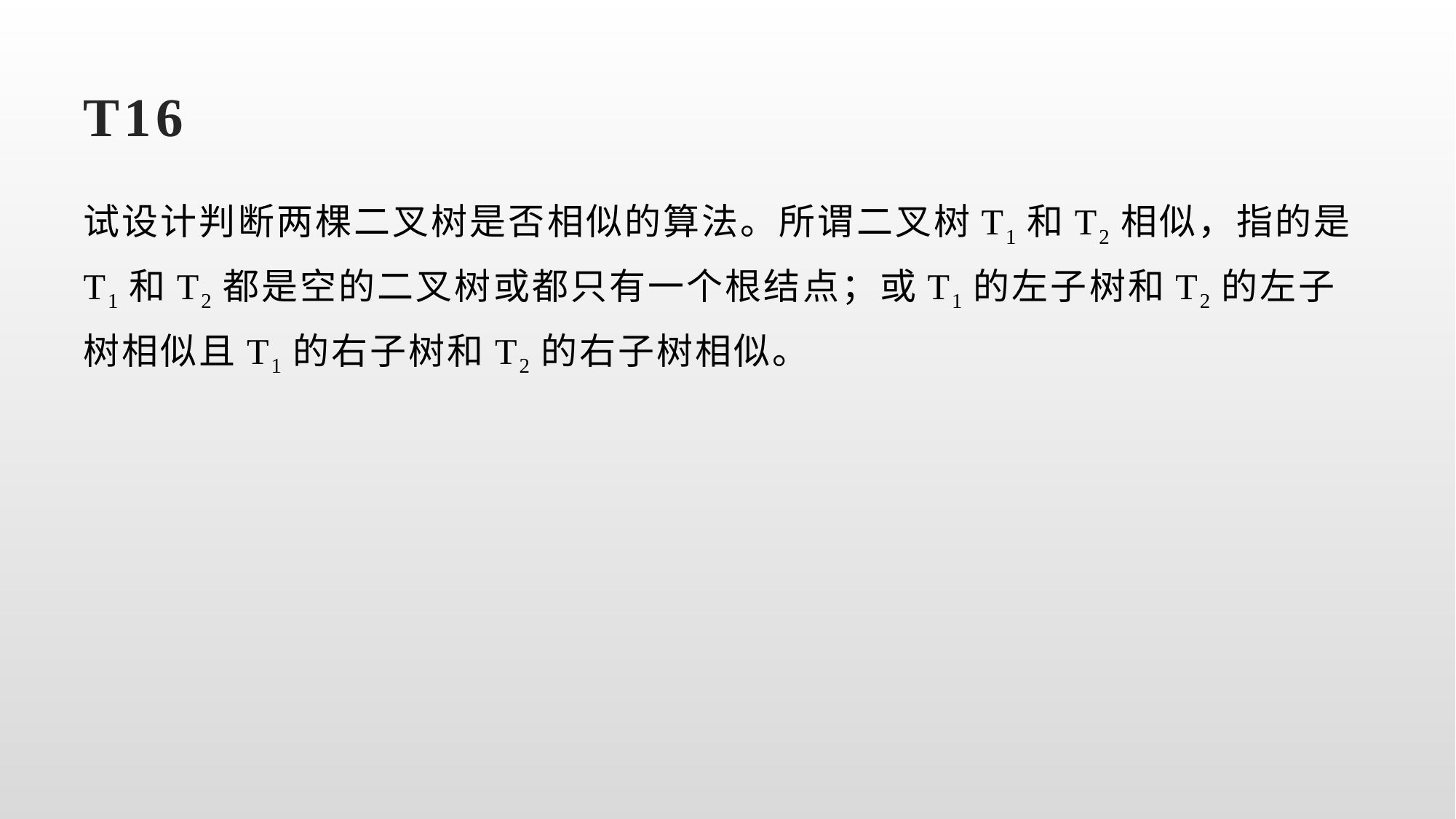

# T16
试设计判断两棵二叉树是否相似的算法。所谓二叉树T1和T2相似，指的是T1和T2都是空的二叉树或都只有一个根结点；或T1的左子树和T2的左子树相似且T1的右子树和T2的右子树相似。